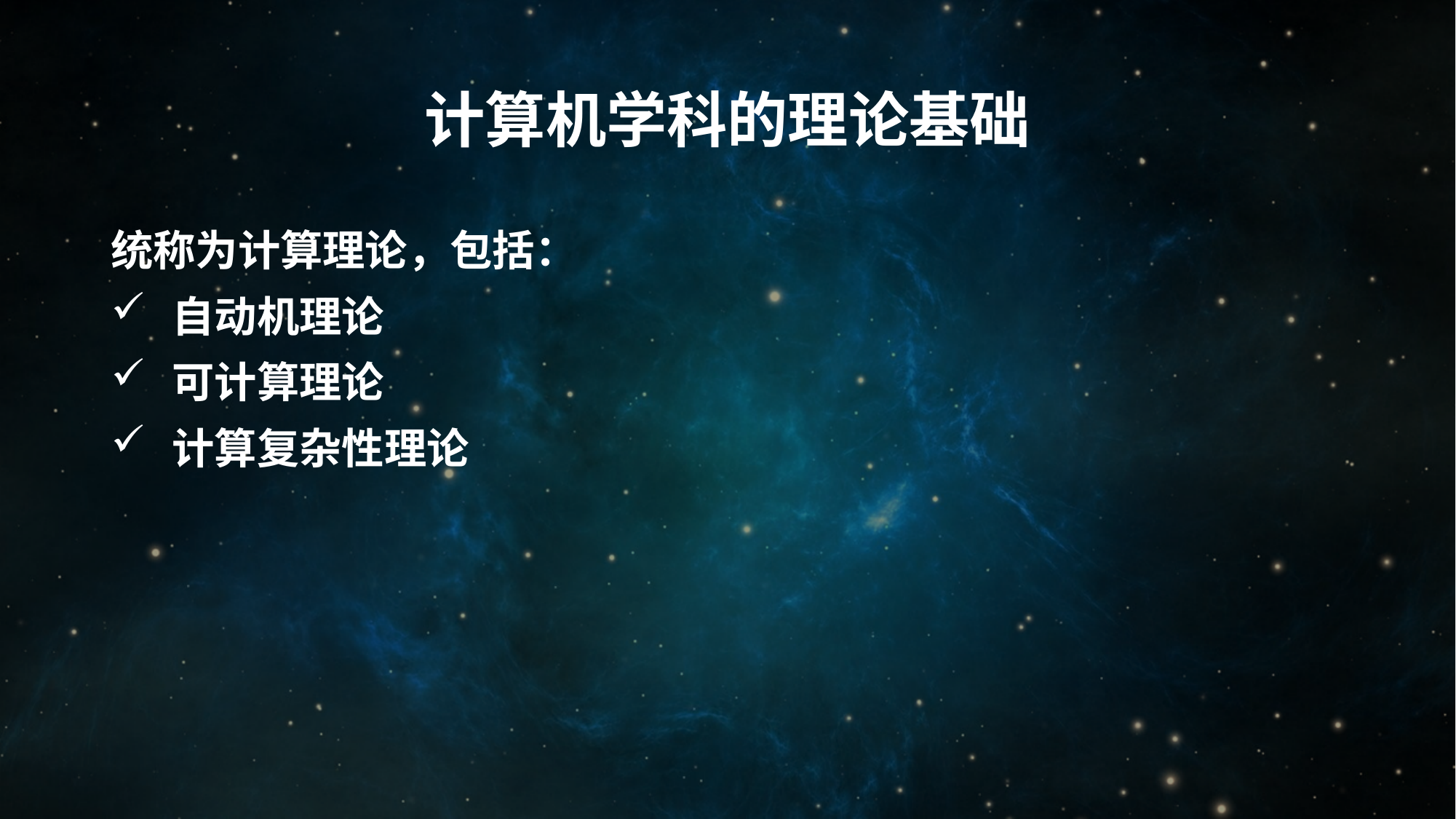

# 计算机学科的理论基础
统称为计算理论，包括：
自动机理论
可计算理论
计算复杂性理论